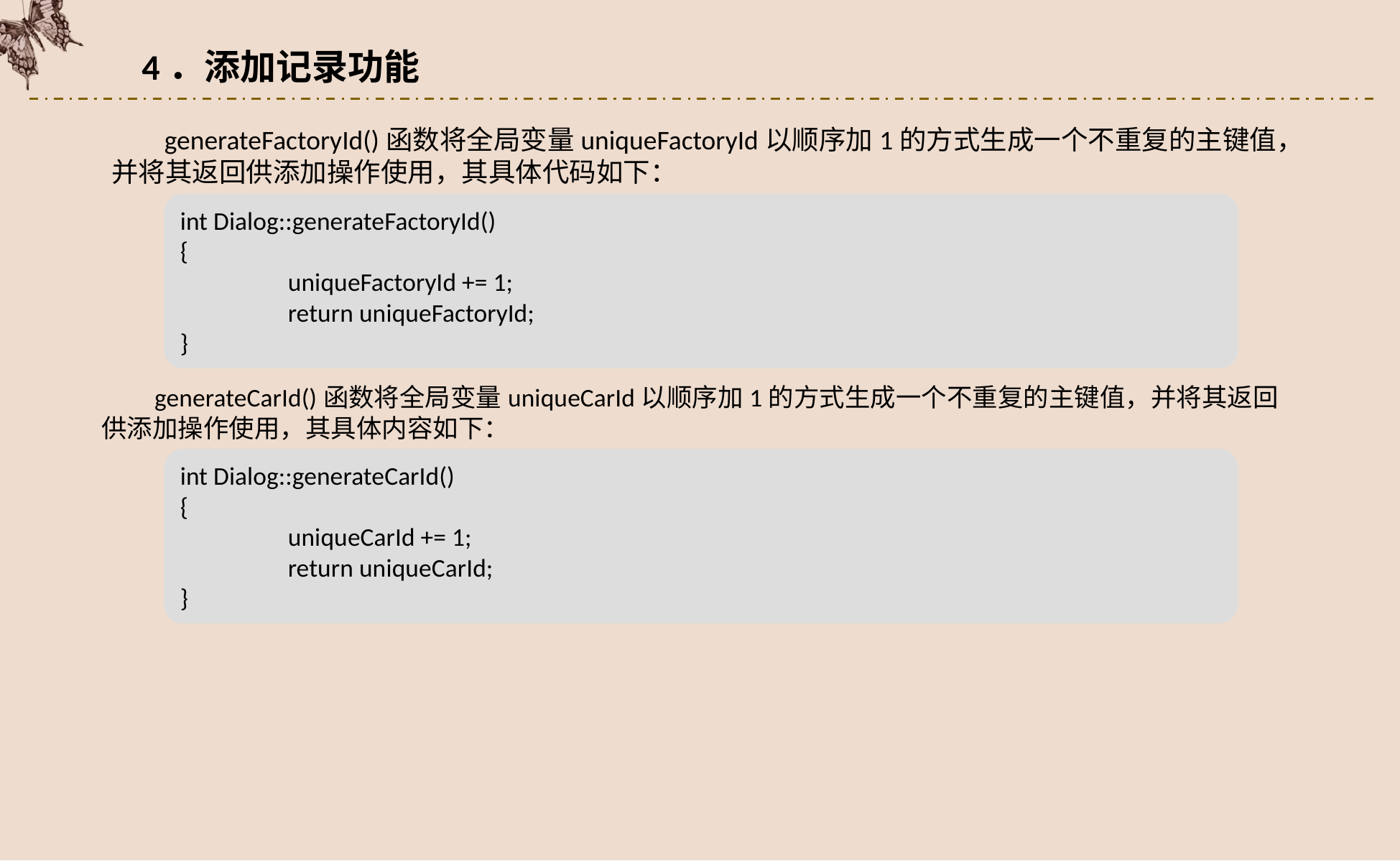

4．添加记录功能
generateFactoryId()函数将全局变量uniqueFactoryId以顺序加1的方式生成一个不重复的主键值，并将其返回供添加操作使用，其具体代码如下：
int Dialog::generateFactoryId()
{
    	uniqueFactoryId += 1;
    	return uniqueFactoryId;
}
generateCarId()函数将全局变量uniqueCarId以顺序加1的方式生成一个不重复的主键值，并将其返回供添加操作使用，其具体内容如下：
int Dialog::generateCarId()
{
    	uniqueCarId += 1;
    	return uniqueCarId;
}